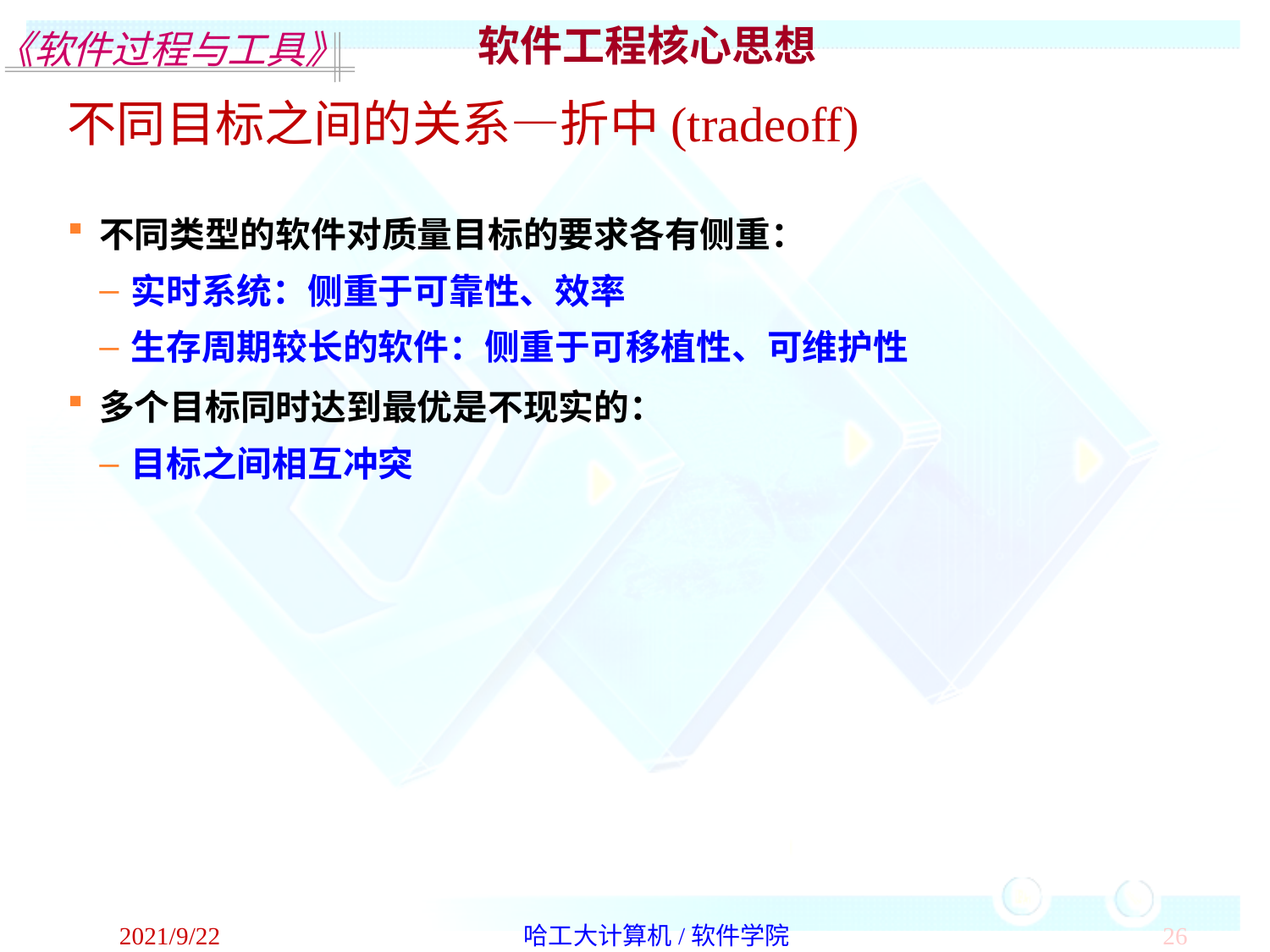

软件工程核心思想
不同目标之间的关系—折中(tradeoff)
不同类型的软件对质量目标的要求各有侧重：
实时系统：侧重于可靠性、效率
生存周期较长的软件：侧重于可移植性、可维护性
多个目标同时达到最优是不现实的：
目标之间相互冲突